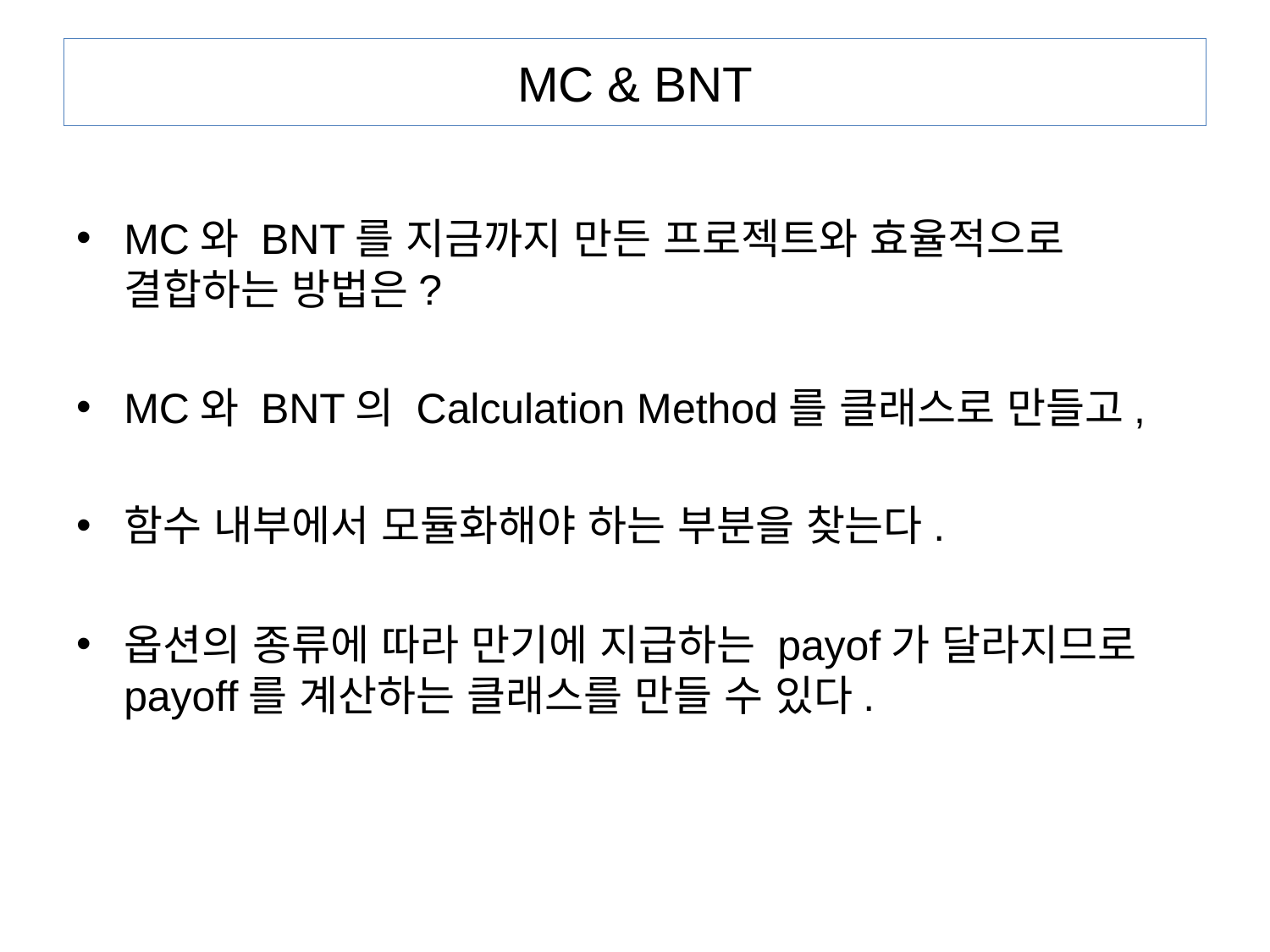

# MC & BNT

MC와 BNT를 지금까지 만든 프로젝트와 효율적으로 결합하는 방법은?

MC와 BNT의 Calculation Method를 클래스로 만들고,

함수 내부에서 모듈화해야 하는 부분을 찾는다.

옵션의 종류에 따라 만기에 지급하는 payof가 달라지므로 payoff를 계산하는 클래스를 만들 수 있다.